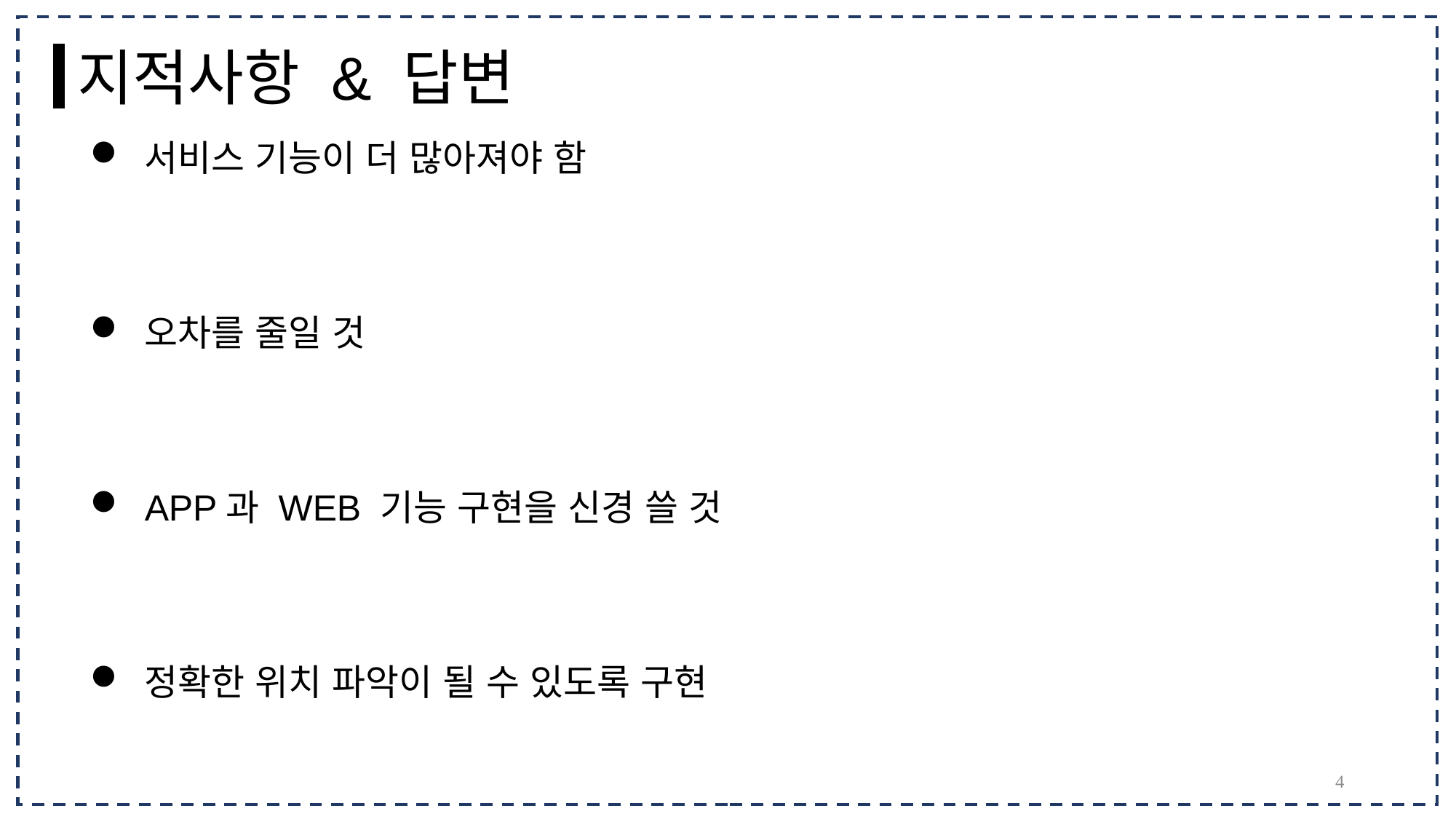

지적사항 & 답변

서비스 기능이 더 많아져야 함

오차를 줄일 것

APP과 WEB 기능 구현을 신경 쓸 것

정확한 위치 파악이 될 수 있도록 구현
4